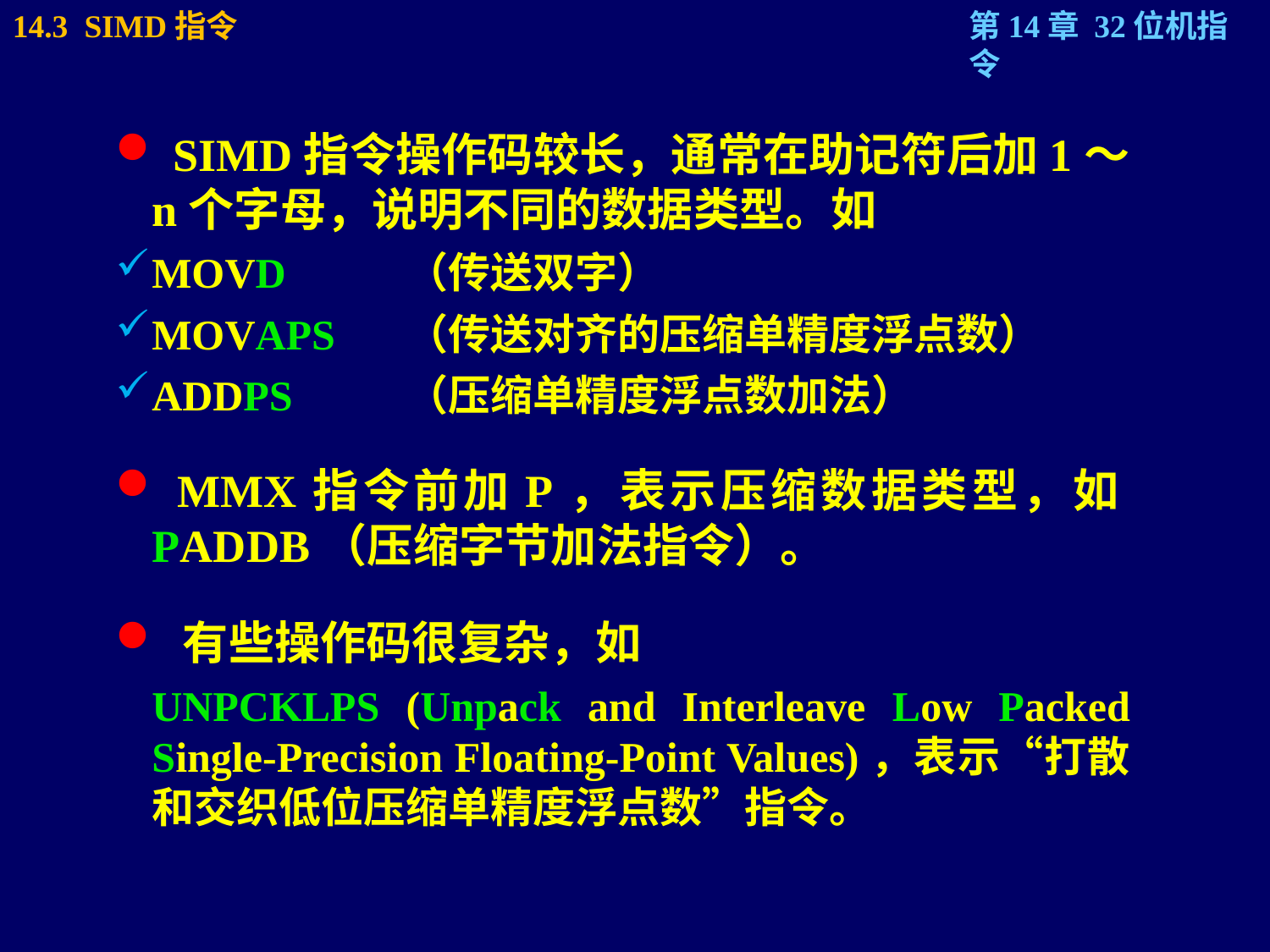

SIMD指令操作码较长，通常在助记符后加1～n个字母，说明不同的数据类型。如
MOVD	（传送双字）
MOVAPS	（传送对齐的压缩单精度浮点数）
ADDPS	（压缩单精度浮点数加法）
 MMX指令前加P，表示压缩数据类型，如PADDB（压缩字节加法指令）。
 有些操作码很复杂，如
UNPCKLPS (Unpack and Interleave Low Packed Single-Precision Floating-Point Values)，表示“打散和交织低位压缩单精度浮点数”指令。